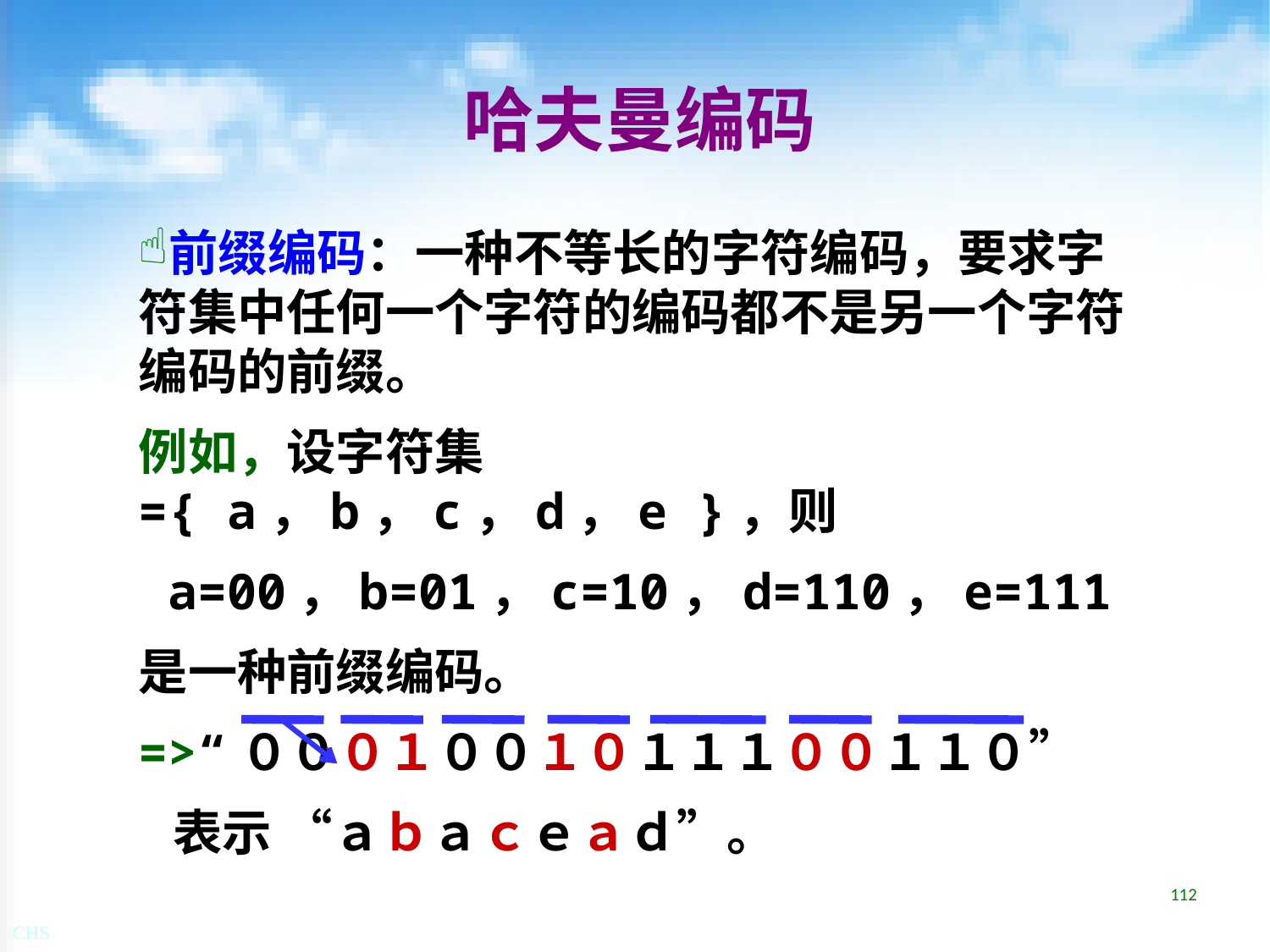

# 哈夫曼编码
前缀编码：一种不等长的字符编码，要求字符集中任何一个字符的编码都不是另一个字符编码的前缀。
例如，设字符集={ a，b，c，d，e }，则
a=00，b=01，c=10，d=110，e=111
是一种前缀编码。
=>“０００１００１０１１１００１１０”
  表示 “ａｂａｃｅａｄ”。

112